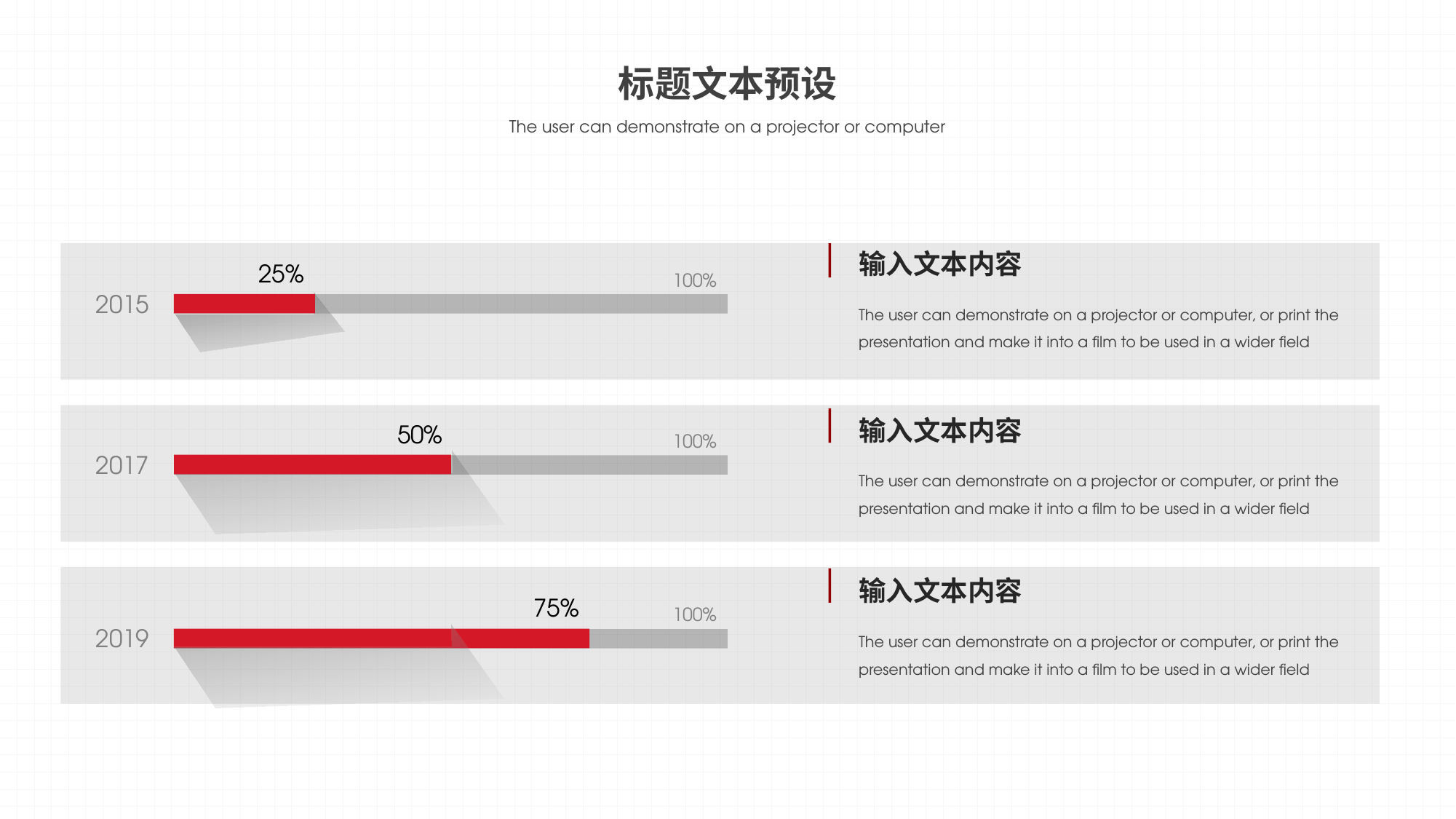

标题文本预设
The user can demonstrate on a projector or computer

输入文本内容
25%
100%
2015

The user can demonstrate on a projector or computer, or print the presentation and make it into a film to be used in a wider field

输入文本内容
50%
100%
2017

The user can demonstrate on a projector or computer, or print the presentation and make it into a film to be used in a wider field

输入文本内容
75%
100%
2019

The user can demonstrate on a projector or computer, or print the presentation and make it into a film to be used in a wider field